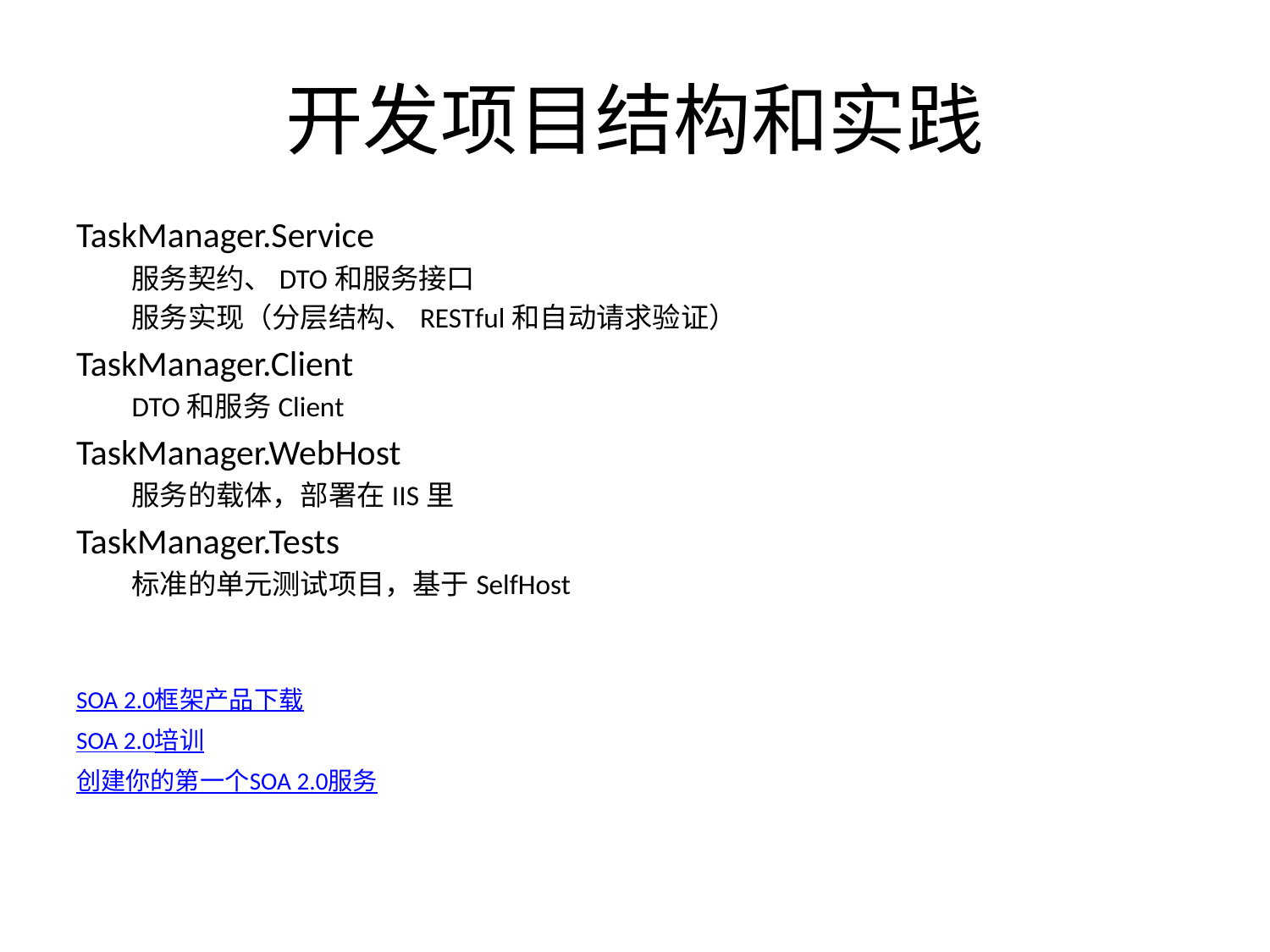

# 开发项目结构和实践
TaskManager.Service
服务契约、DTO和服务接口
服务实现（分层结构、RESTful和自动请求验证）
TaskManager.Client
DTO和服务Client
TaskManager.WebHost
服务的载体，部署在IIS里
TaskManager.Tests
标准的单元测试项目，基于SelfHost

SOA 2.0框架产品下载
SOA 2.0培训
创建你的第一个SOA 2.0服务